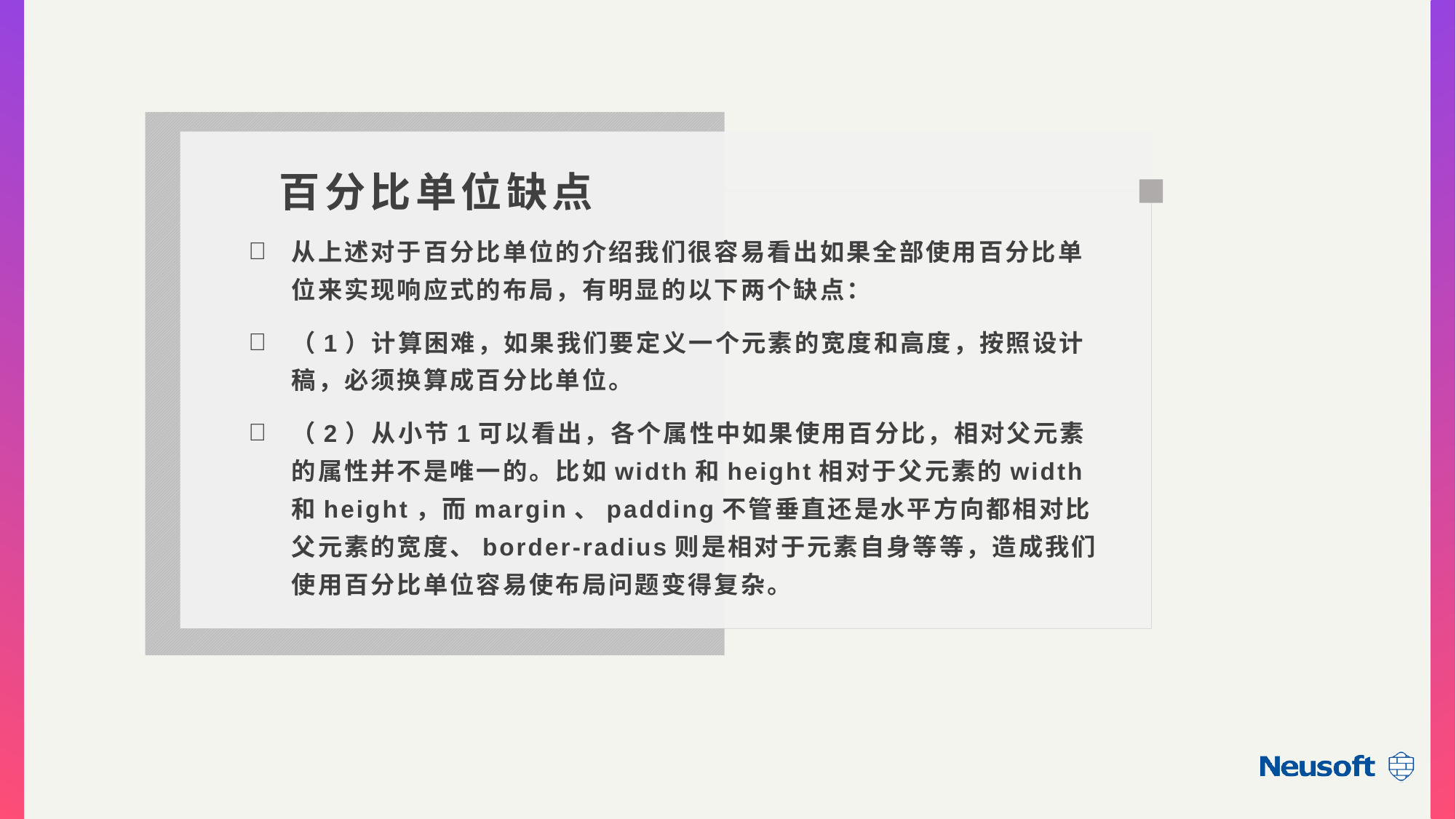

百分比单位缺点

从上述对于百分比单位的介绍我们很容易看出如果全部使用百分比单位来实现响应式的布局，有明显的以下两个缺点：
（1）计算困难，如果我们要定义一个元素的宽度和高度，按照设计稿，必须换算成百分比单位。
（2）从小节1可以看出，各个属性中如果使用百分比，相对父元素的属性并不是唯一的。比如width和height相对于父元素的width和height，而margin、padding不管垂直还是水平方向都相对比父元素的宽度、border-radius则是相对于元素自身等等，造成我们使用百分比单位容易使布局问题变得复杂。